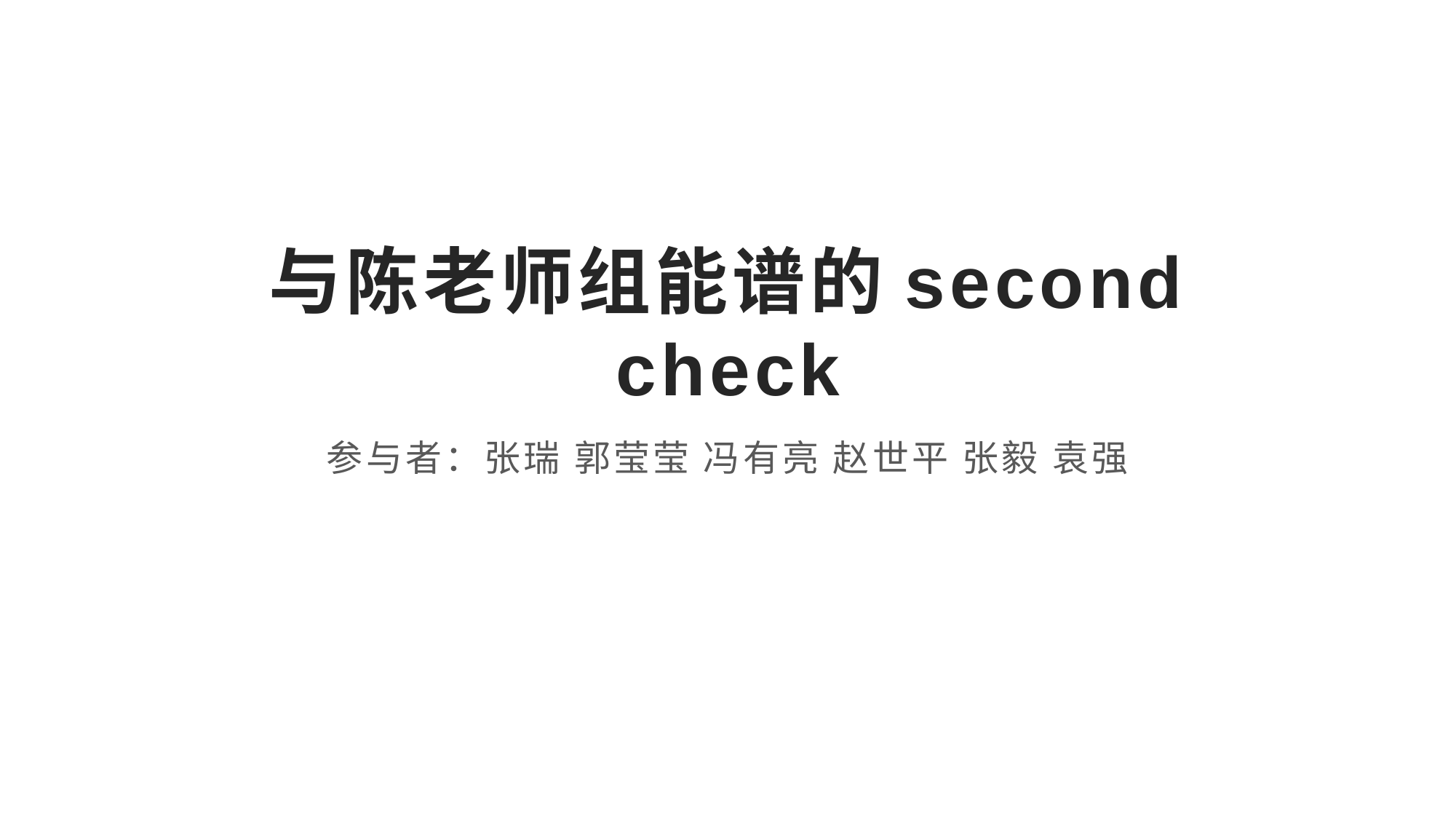

# 与陈老师组能谱的second check
参与者：张瑞 郭莹莹 冯有亮 赵世平 张毅 袁强